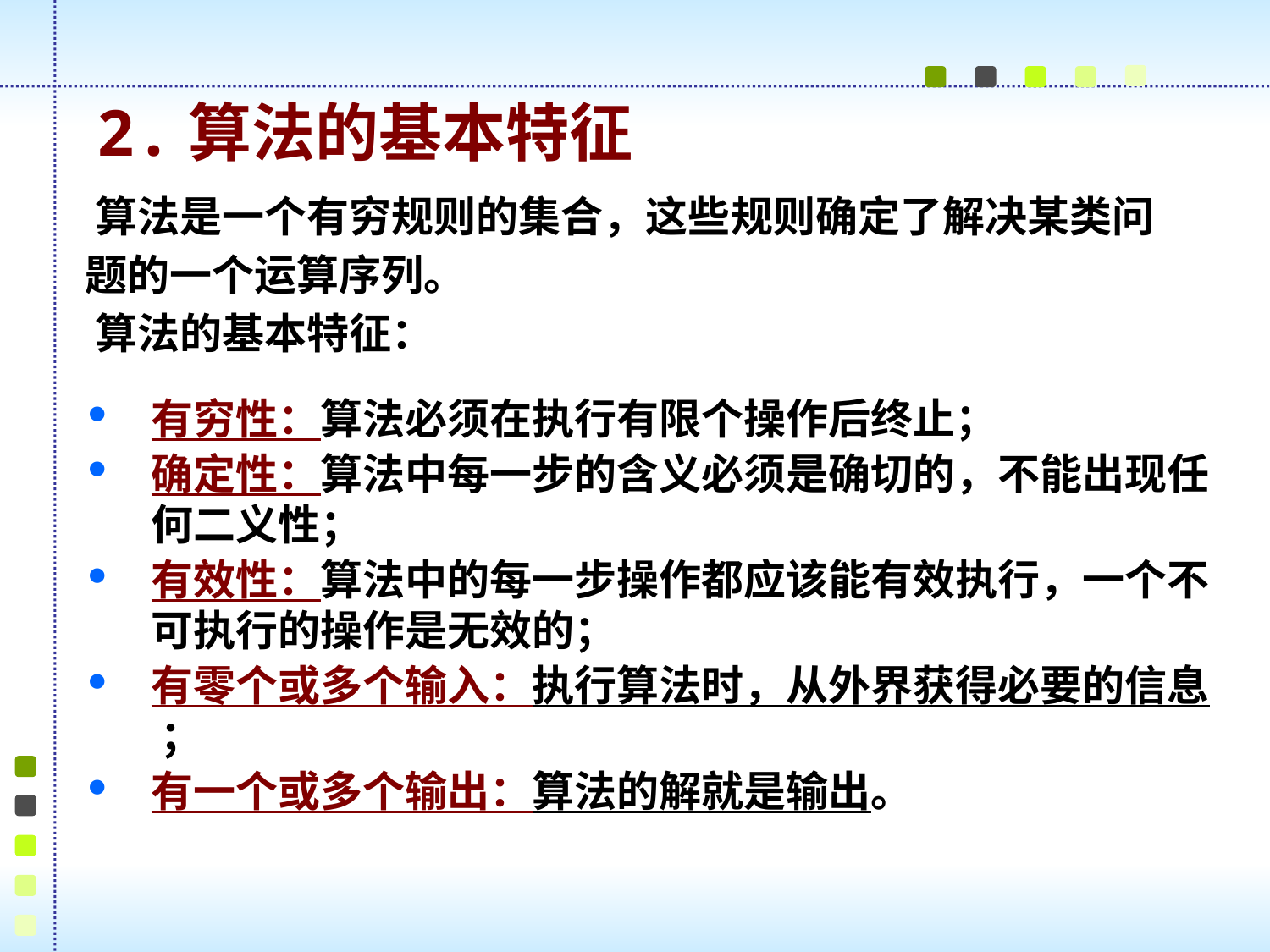

2.算法的基本特征
     算法是一个有穷规则的集合，这些规则确定了解决某类问题的一个运算序列。
     算法的基本特征：
有穷性：算法必须在执行有限个操作后终止；
确定性：算法中每一步的含义必须是确切的，不能出现任 何二义性；
有效性：算法中的每一步操作都应该能有效执行，一个不可执行的操作是无效的；
有零个或多个输入：执行算法时，从外界获得必要的信息 ；
有一个或多个输出：算法的解就是输出。